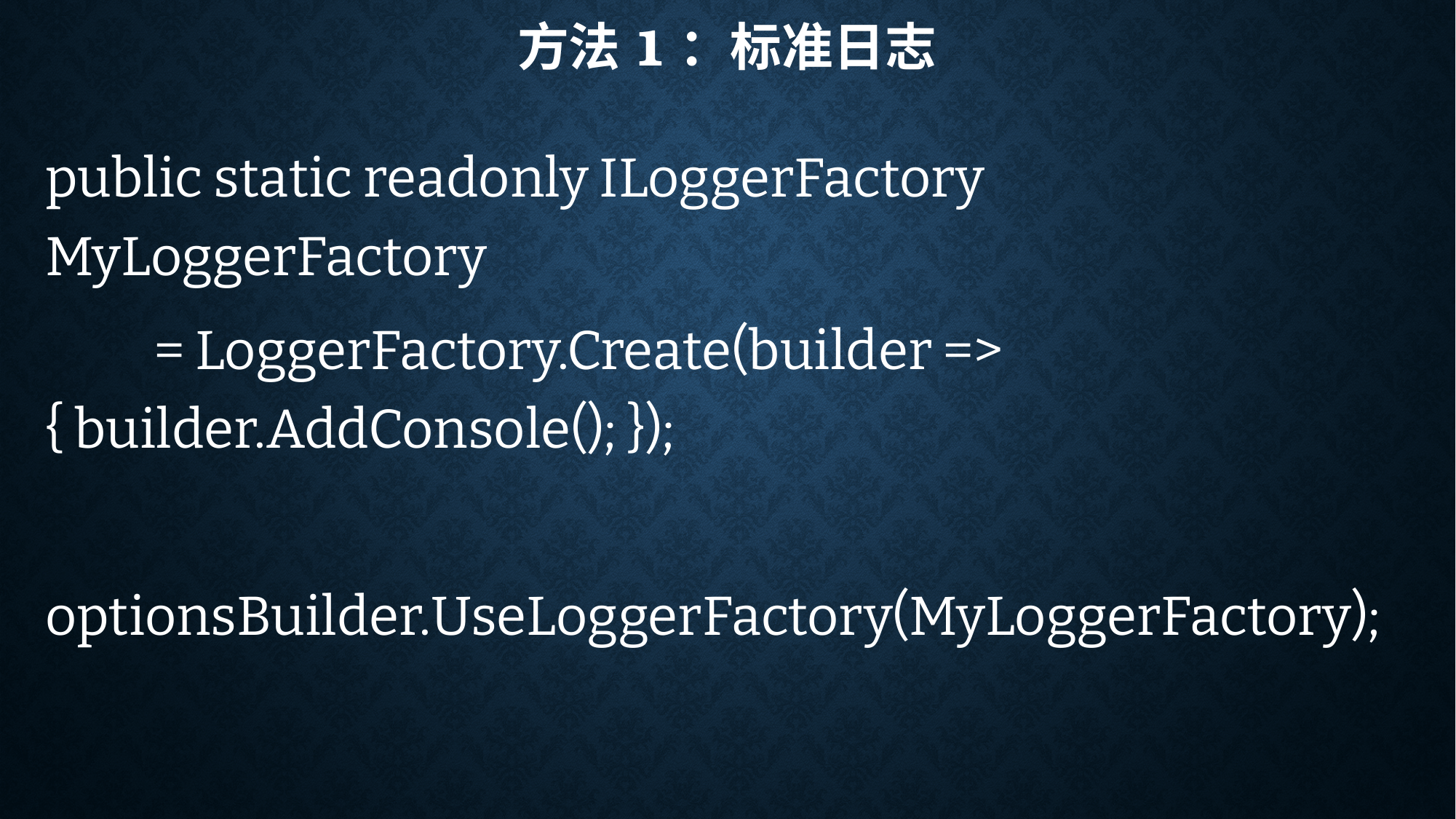

# 方法1：标准日志
public static readonly ILoggerFactory MyLoggerFactory
	= LoggerFactory.Create(builder => { builder.AddConsole(); });

optionsBuilder.UseLoggerFactory(MyLoggerFactory);